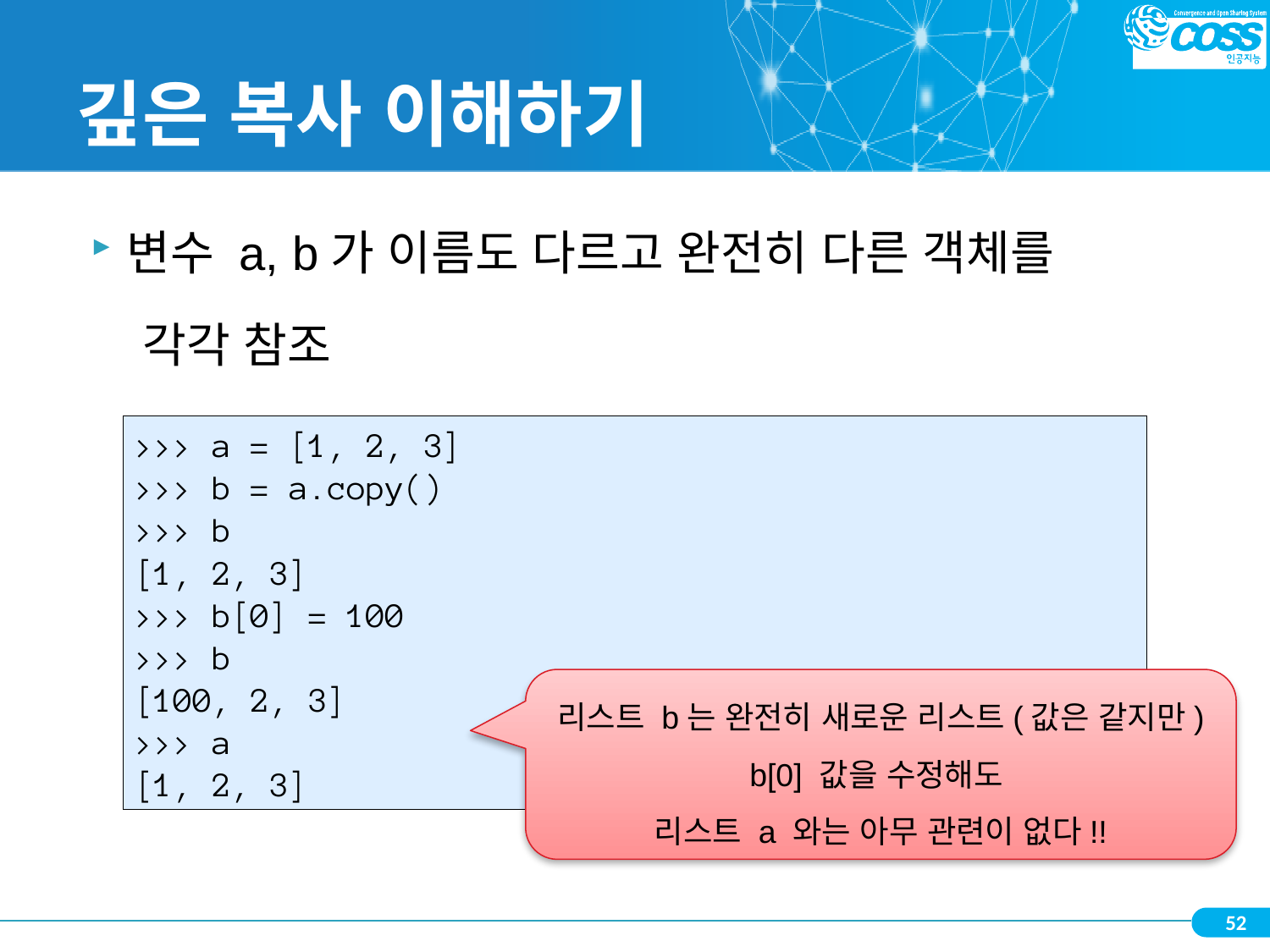

# 깊은 복사 이해하기
변수 a, b가 이름도 다르고 완전히 다른 객체를
   각각 참조

>>> a = [1, 2, 3]
>>> b = a.copy()
>>> b
[1, 2, 3]
>>> b[0] = 100
>>> b
[100, 2, 3]
>>> a
[1, 2, 3]
리스트 b는 완전히 새로운 리스트(값은 같지만)
b[0] 값을 수정해도
리스트 a 와는 아무 관련이 없다!!